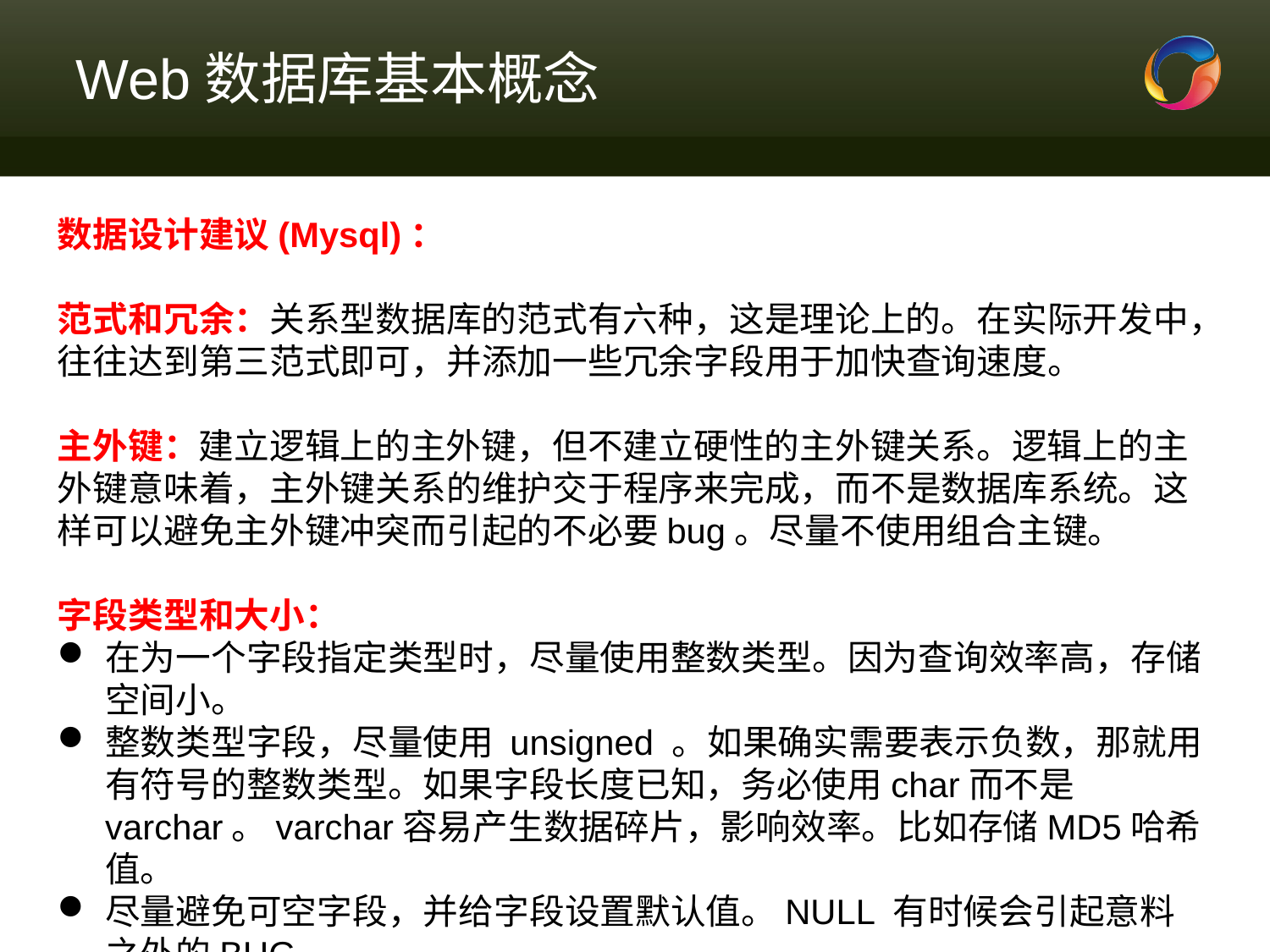

# Web数据库基本概念

数据设计建议(Mysql)：

范式和冗余：关系型数据库的范式有六种，这是理论上的。在实际开发中，往往达到第三范式即可，并添加一些冗余字段用于加快查询速度。

主外键：建立逻辑上的主外键，但不建立硬性的主外键关系。逻辑上的主外键意味着，主外键关系的维护交于程序来完成，而不是数据库系统。这样可以避免主外键冲突而引起的不必要bug。尽量不使用组合主键。

字段类型和大小：
在为一个字段指定类型时，尽量使用整数类型。因为查询效率高，存储空间小。
整数类型字段，尽量使用 unsigned 。如果确实需要表示负数，那就用有符号的整数类型。如果字段长度已知，务必使用char而不是varchar。varchar容易产生数据碎片，影响效率。比如存储MD5哈希值。
尽量避免可空字段，并给字段设置默认值。NULL 有时候会引起意料之外的BUG。